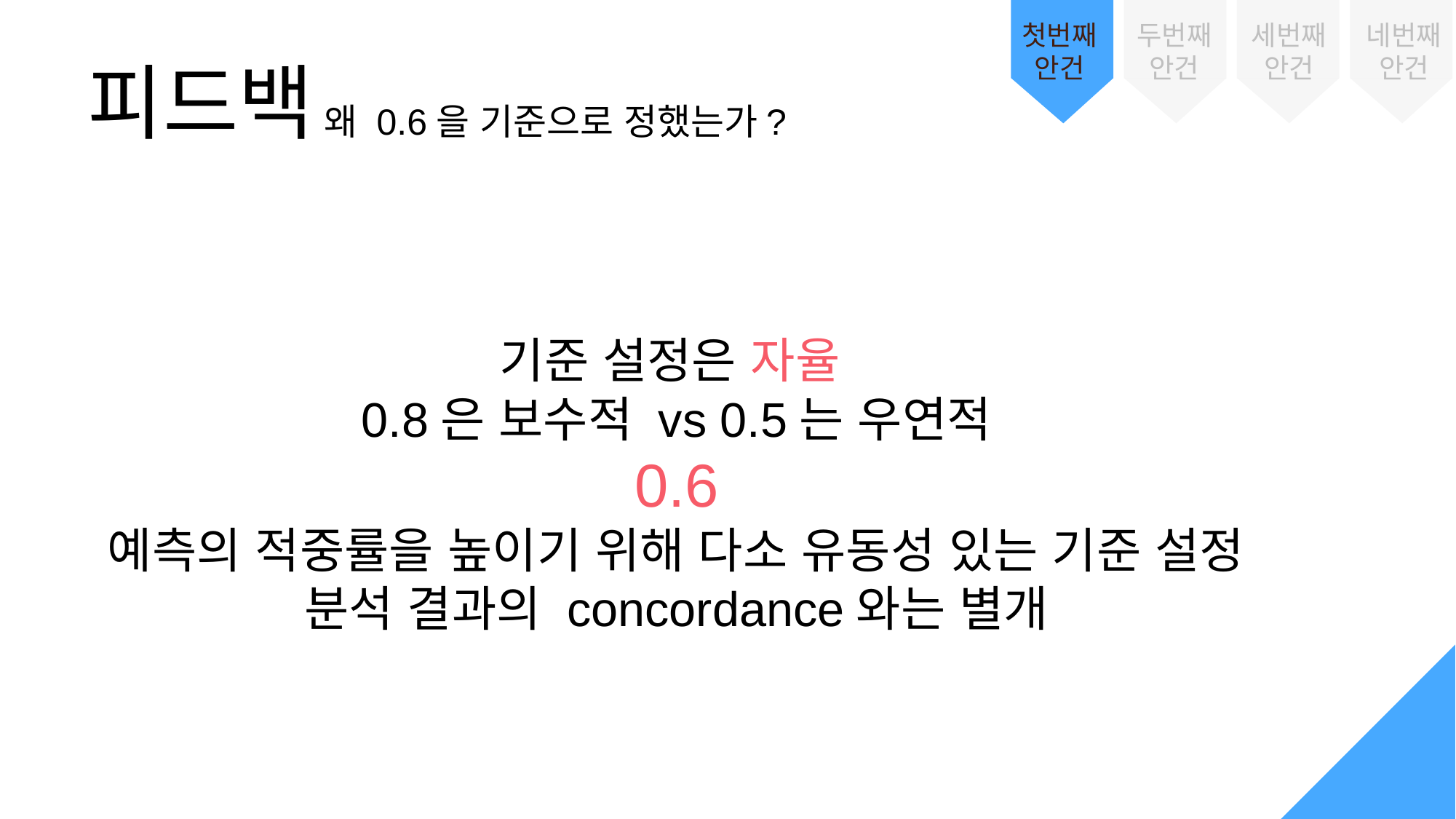

첫번째
안건
두번째
안건
세번째
안건
네번째
안건
피드백
 왜 0.6을 기준으로 정했는가?
기준 설정은 자율
0.8은 보수적 vs 0.5는 우연적
0.6
예측의 적중률을 높이기 위해 다소 유동성 있는 기준 설정
분석 결과의 concordance와는 별개